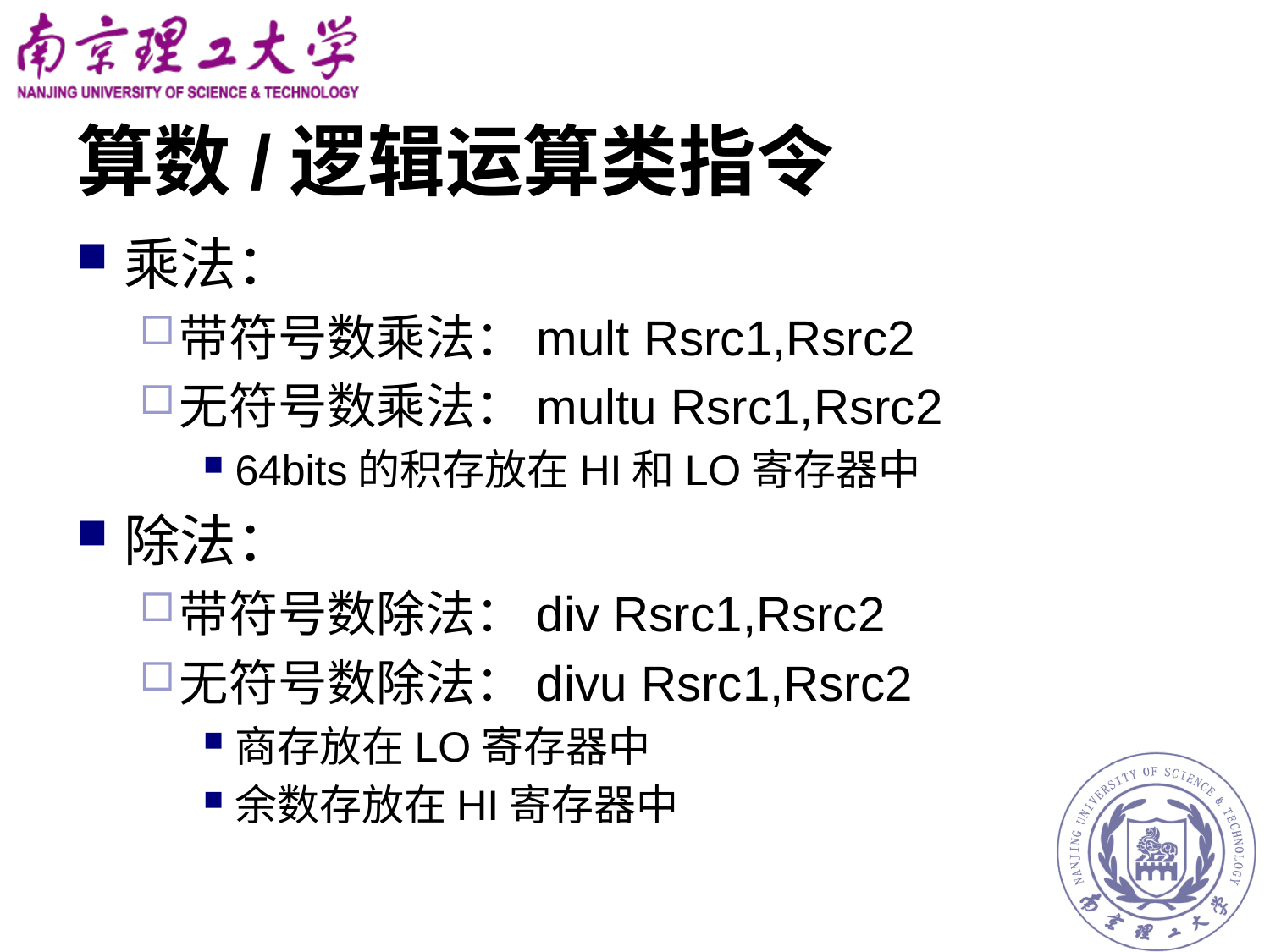

# 算数/逻辑运算类指令
乘法：
带符号数乘法：mult Rsrc1,Rsrc2
无符号数乘法：multu Rsrc1,Rsrc2
64bits的积存放在HI和LO寄存器中
除法：
带符号数除法：div Rsrc1,Rsrc2
无符号数除法：divu Rsrc1,Rsrc2
商存放在LO寄存器中
余数存放在HI寄存器中